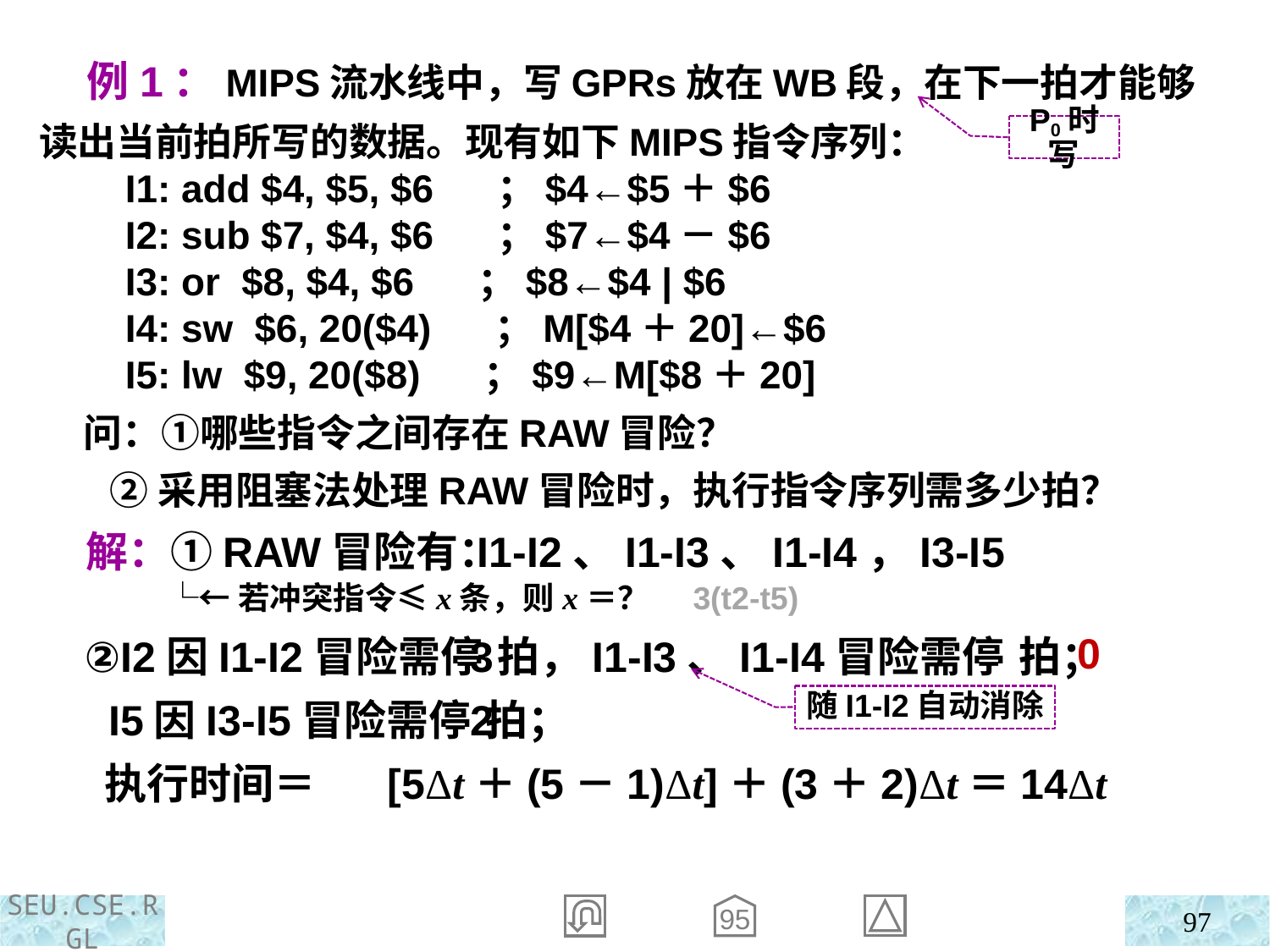

例1：MIPS流水线中，写GPRs放在WB段，在下一拍才能够读出当前拍所写的数据。现有如下MIPS指令序列：
        I1: add $4, $5, $6     ；$4←$5＋$6
        I2: sub $7, $4, $6     ；$7←$4－$6
        I3: or  $8, $4, $6     ；$8←$4 | $6
        I4: sw  $6, 20($4)     ；M[$4＋20]←$6
        I5: lw  $9, 20($8)     ；$9←M[$8＋20]
    问：①哪些指令之间存在RAW冒险？
        ②采用阻塞法处理RAW冒险时，执行指令序列需多少拍？
P0时写
    解：①RAW冒险有：
                  └←若冲突指令≤x条，则x＝？     3(t2-t5)
I1-I2、I1-I3、I1-I4，I3-I5
0
    ②I2因I1-I2冒险需停  拍，I1-I3、I1-I4冒险需停  拍；
      I5因I3-I5冒险需停  拍；
      执行时间＝
       3
       2
[5Δt＋(5－1)Δt]＋(3＋2)Δt＝14Δt
随I1-I2自动消除
95

97